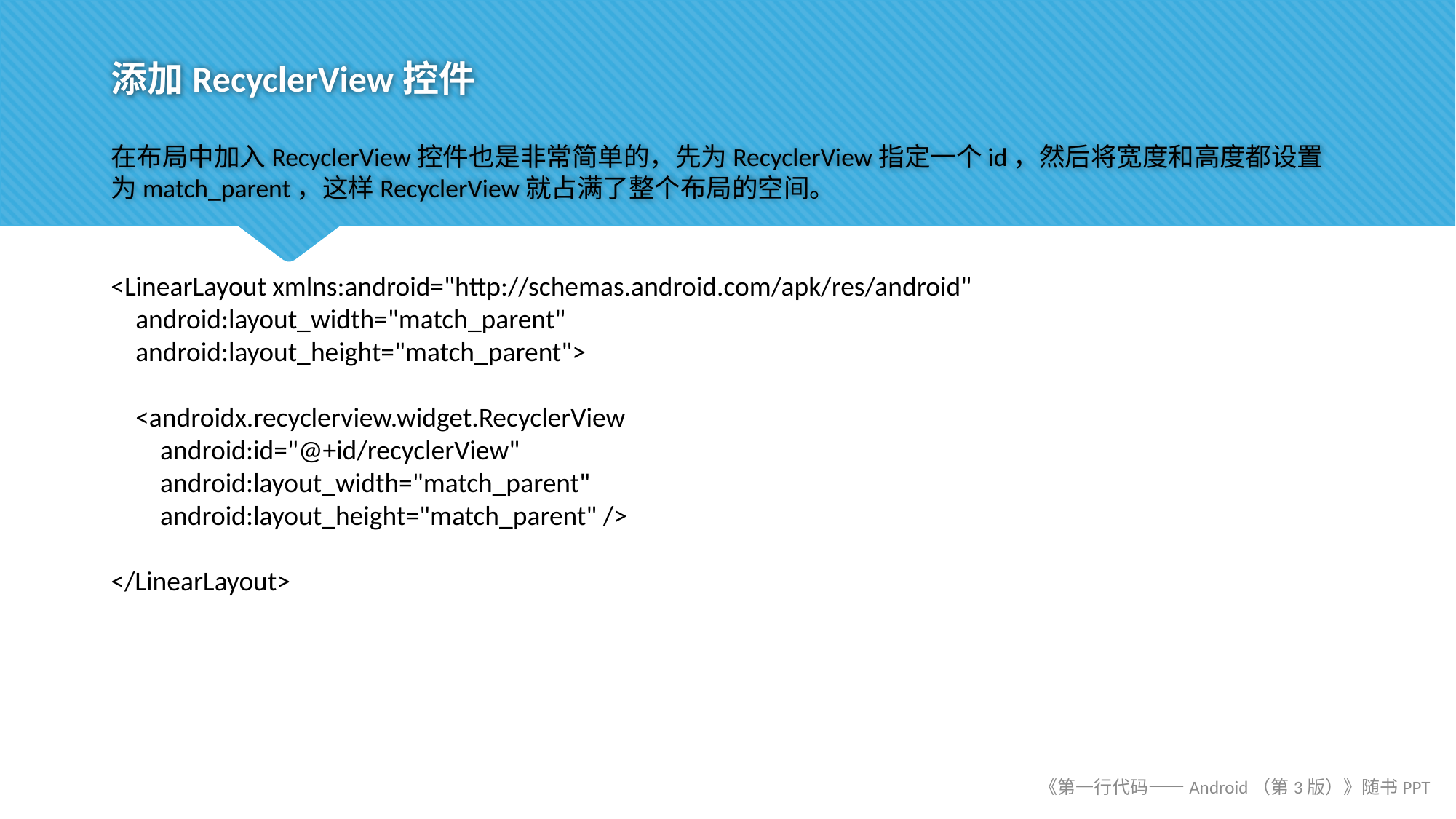

# 添加RecyclerView控件
在布局中加入RecyclerView控件也是非常简单的，先为RecyclerView指定一个id，然后将宽度和高度都设置为match_parent，这样RecyclerView就占满了整个布局的空间。
<LinearLayout xmlns:android="http://schemas.android.com/apk/res/android"
    android:layout_width="match_parent"
    android:layout_height="match_parent">

    <androidx.recyclerview.widget.RecyclerView
        android:id="@+id/recyclerView"
        android:layout_width="match_parent"
        android:layout_height="match_parent" />

</LinearLayout>